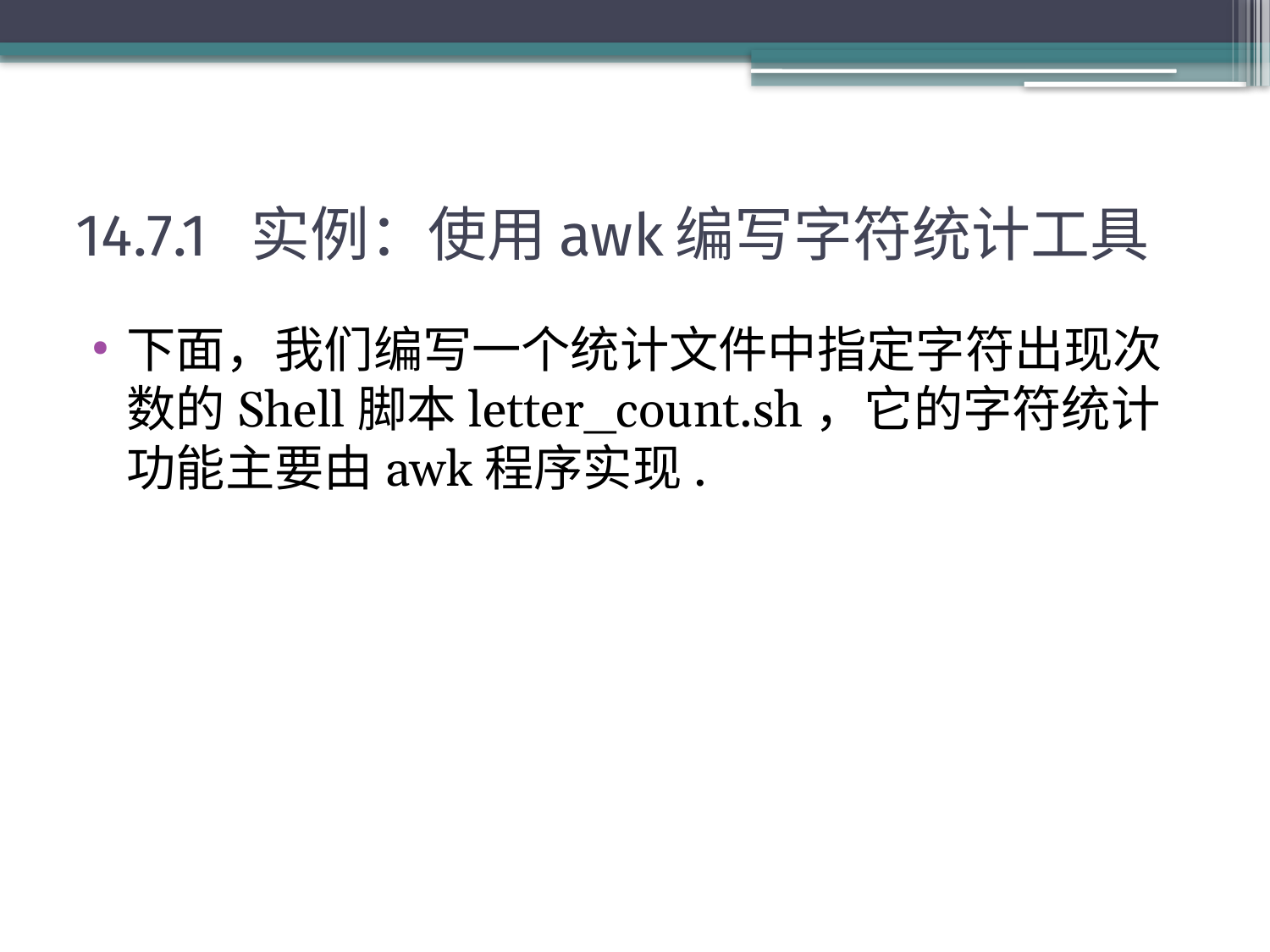

# 14.7.1  实例：使用awk编写字符统计工具
下面，我们编写一个统计文件中指定字符出现次数的Shell脚本letter_count.sh，它的字符统计功能主要由awk程序实现.